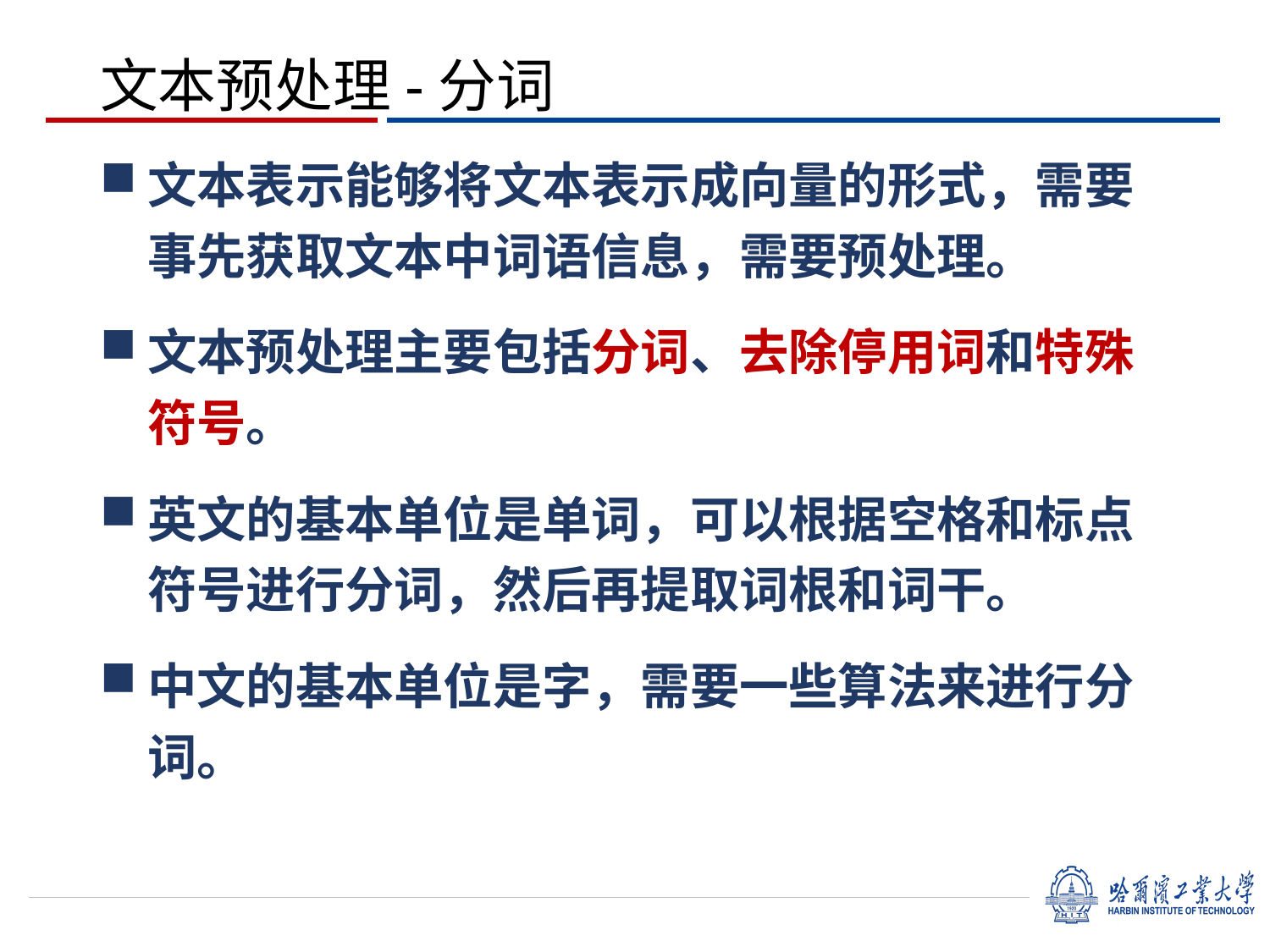

# 文本预处理-分词
文本表示能够将文本表示成向量的形式，需要事先获取文本中词语信息，需要预处理。
文本预处理主要包括分词、去除停用词和特殊符号。
英文的基本单位是单词，可以根据空格和标点符号进行分词，然后再提取词根和词干。
中文的基本单位是字，需要一些算法来进行分词。